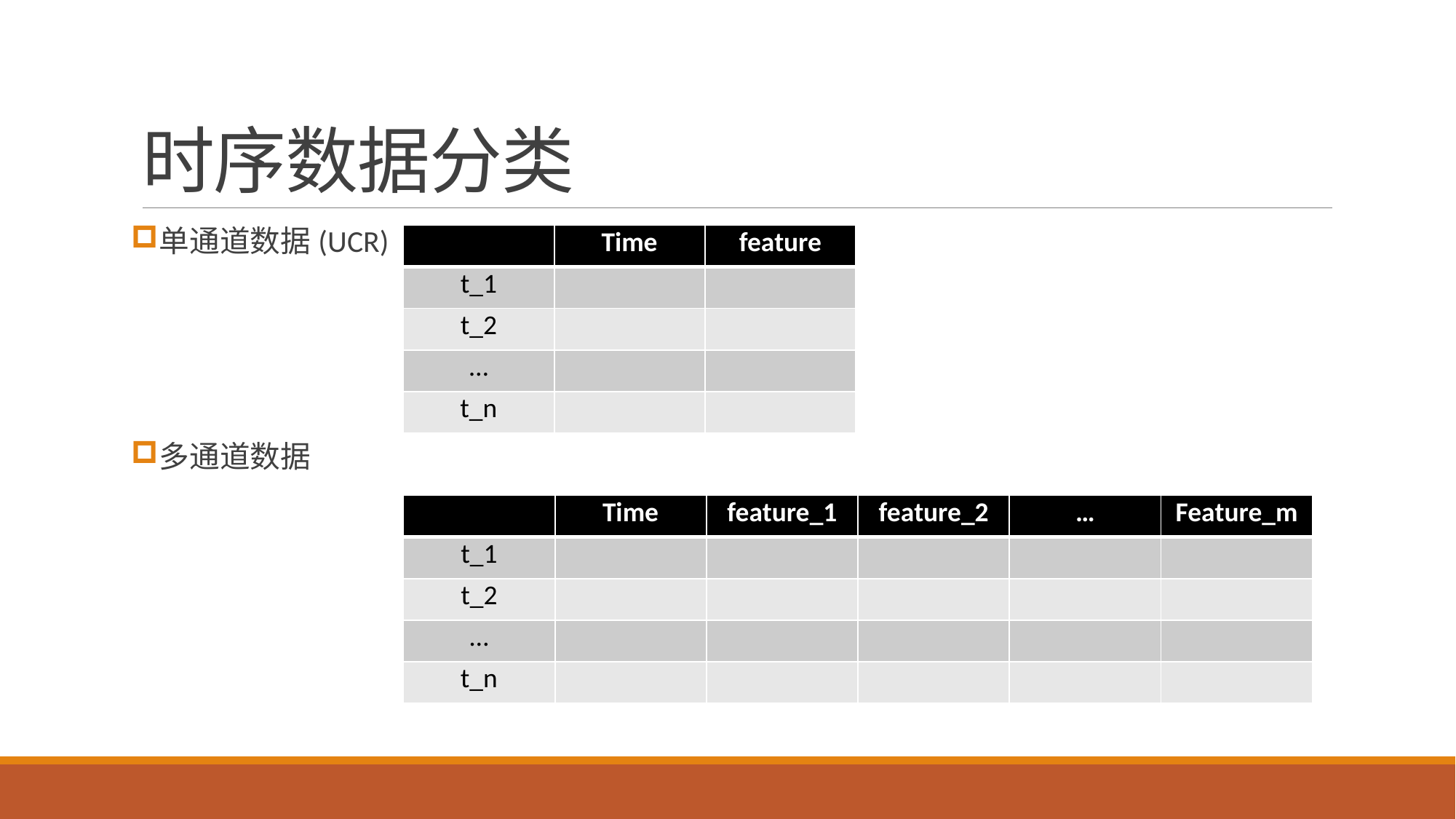

# 时序数据分类
单通道数据(UCR)

多通道数据
|  | Time | feature |
| --- | --- | --- |
| t\_1 |  |  |
| t\_2 |  |  |
| … |  |  |
| t\_n |  |  |
|  | Time | feature\_1 | feature\_2 | … | Feature\_m |
| --- | --- | --- | --- | --- | --- |
| t\_1 |  |  |  |  |  |
| t\_2 |  |  |  |  |  |
| … |  |  |  |  |  |
| t\_n |  |  |  |  |  |